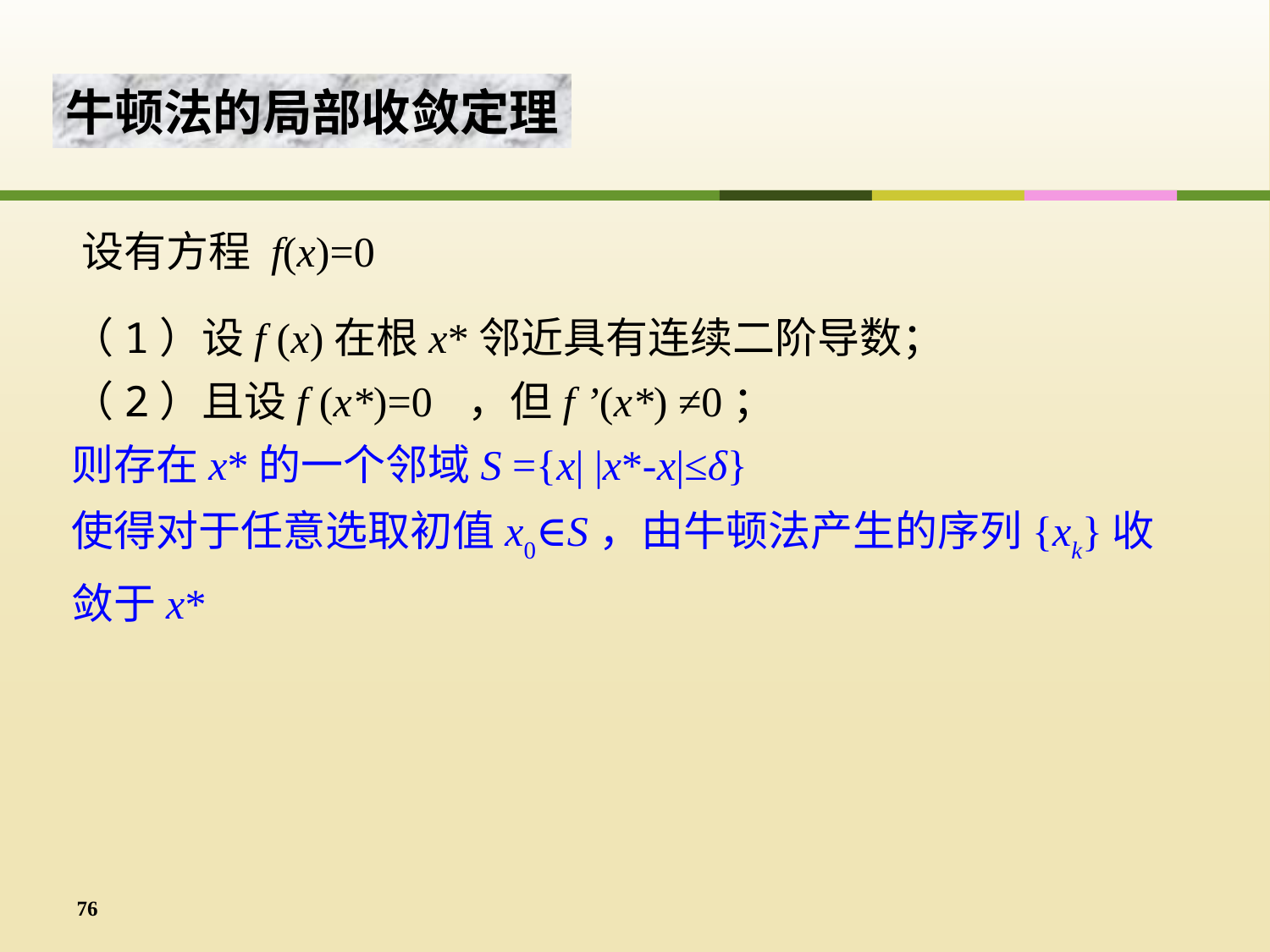

牛顿法的局部收敛定理
设有方程 f(x)=0
（1）设f (x)在根x*邻近具有连续二阶导数；
（2）且设f (x*)=0 ，但f ’(x*) ≠0；
则存在x*的一个邻域S ={x| |x*-x|≤δ}
使得对于任意选取初值x0∈S，由牛顿法产生的序列{xk}收敛于x*
76